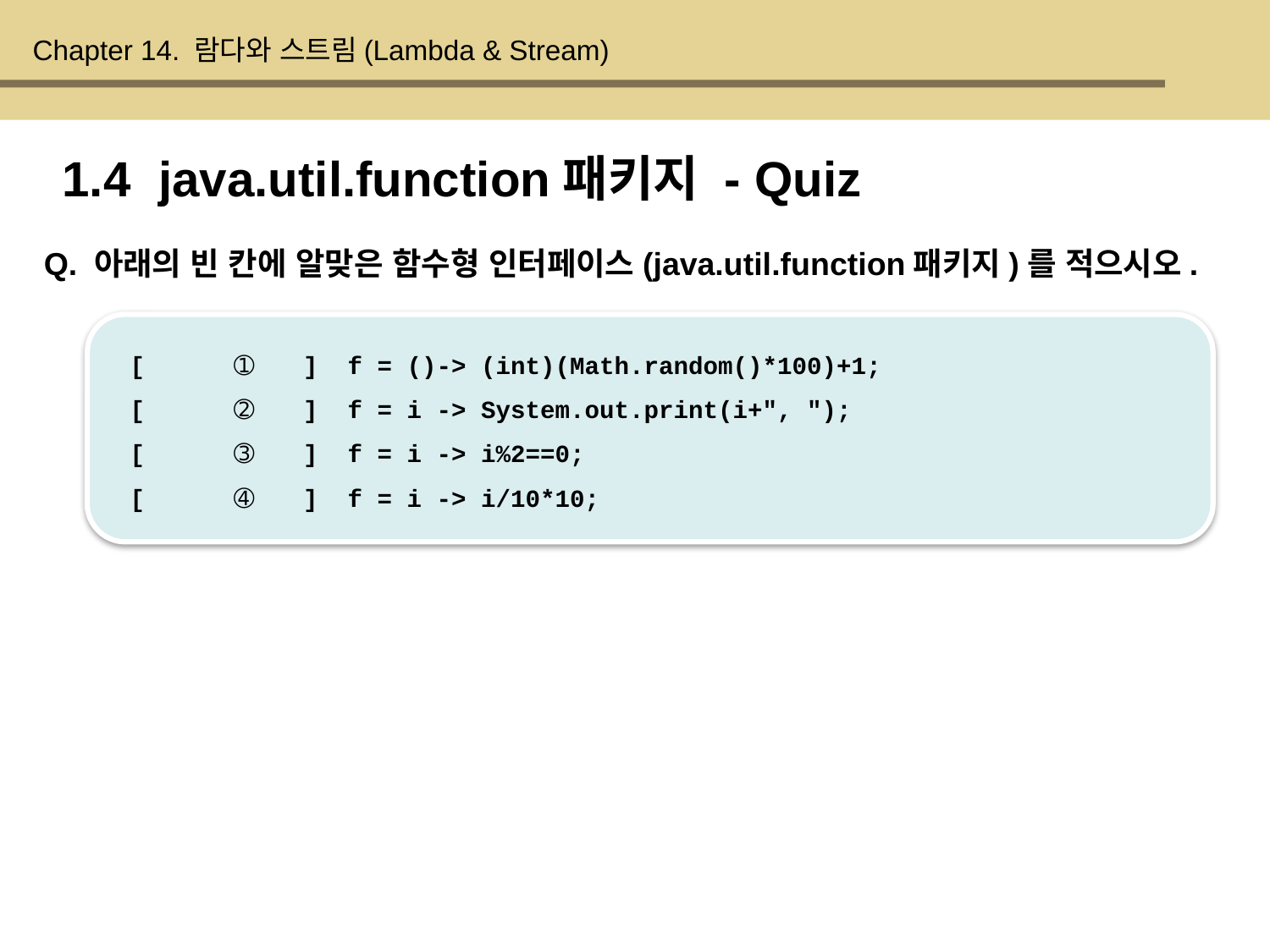

Chapter 14. 람다와 스트림(Lambda & Stream)

1.4  java.util.function패키지 - Quiz
Q. 아래의 빈 칸에 알맞은 함수형 인터페이스(java.util.function패키지)를 적으시오.

 [      ➀       ]  f = ()-> (int)(Math.random()*100)+1;
 [      ➁       ]  f = i -> System.out.print(i+", ");
 [      ➂       ]  f = i -> i%2==0;
 [      ➃       ]  f = i -> i/10*10;